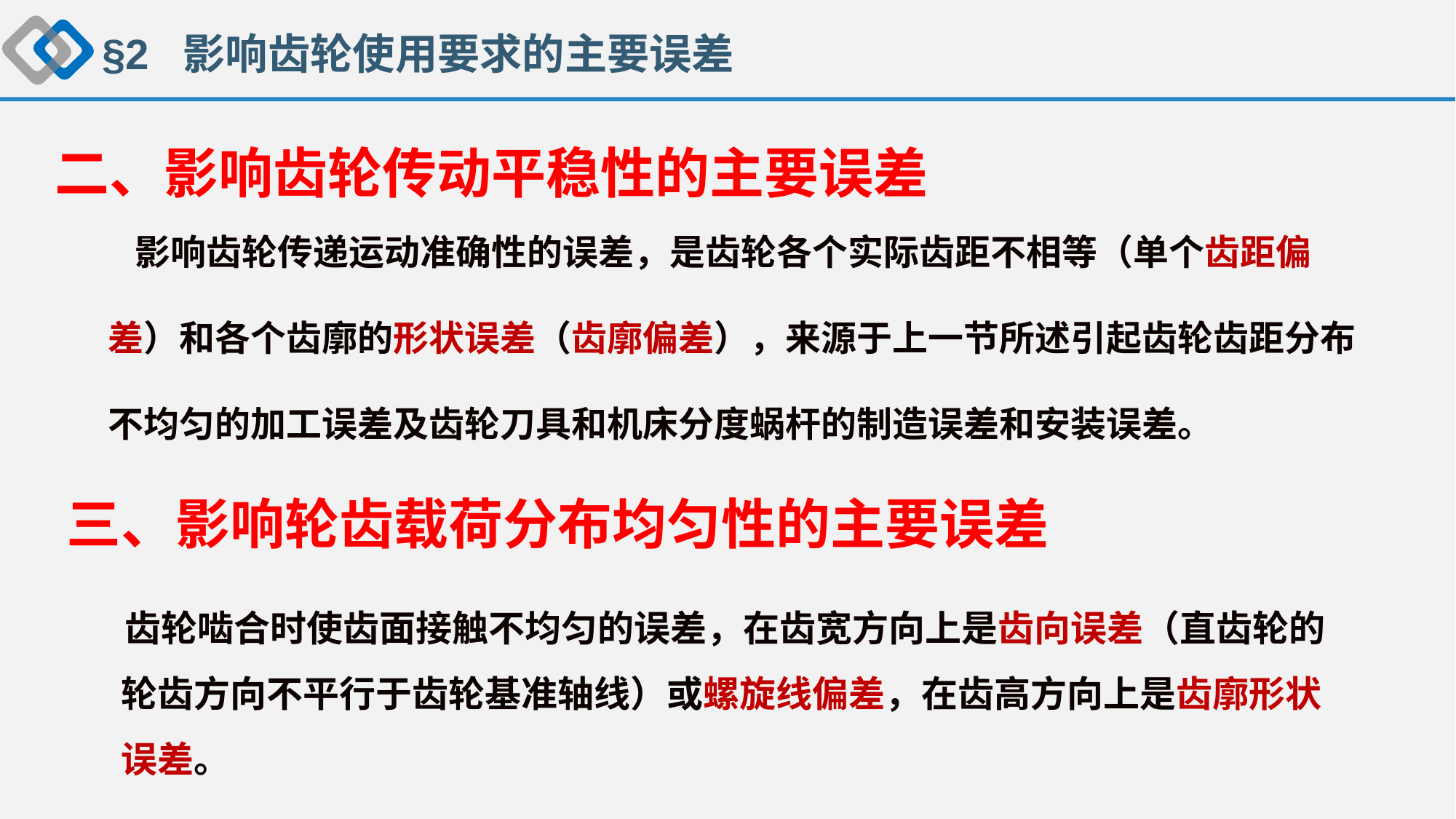

§2  影响齿轮使用要求的主要误差
# 二、影响齿轮传动平稳性的主要误差
         影响齿轮传递运动准确性的误差，是齿轮各个实际齿距不相等（单个齿距偏差）和各个齿廓的形状误差（齿廓偏差），来源于上一节所述引起齿轮齿距分布不均匀的加工误差及齿轮刀具和机床分度蜗杆的制造误差和安装误差。

三、影响轮齿载荷分布均匀性的主要误差

      齿轮啮合时使齿面接触不均匀的误差，在齿宽方向上是齿向误差（直齿轮的轮齿方向不平行于齿轮基准轴线）或螺旋线偏差，在齿高方向上是齿廓形状误差。